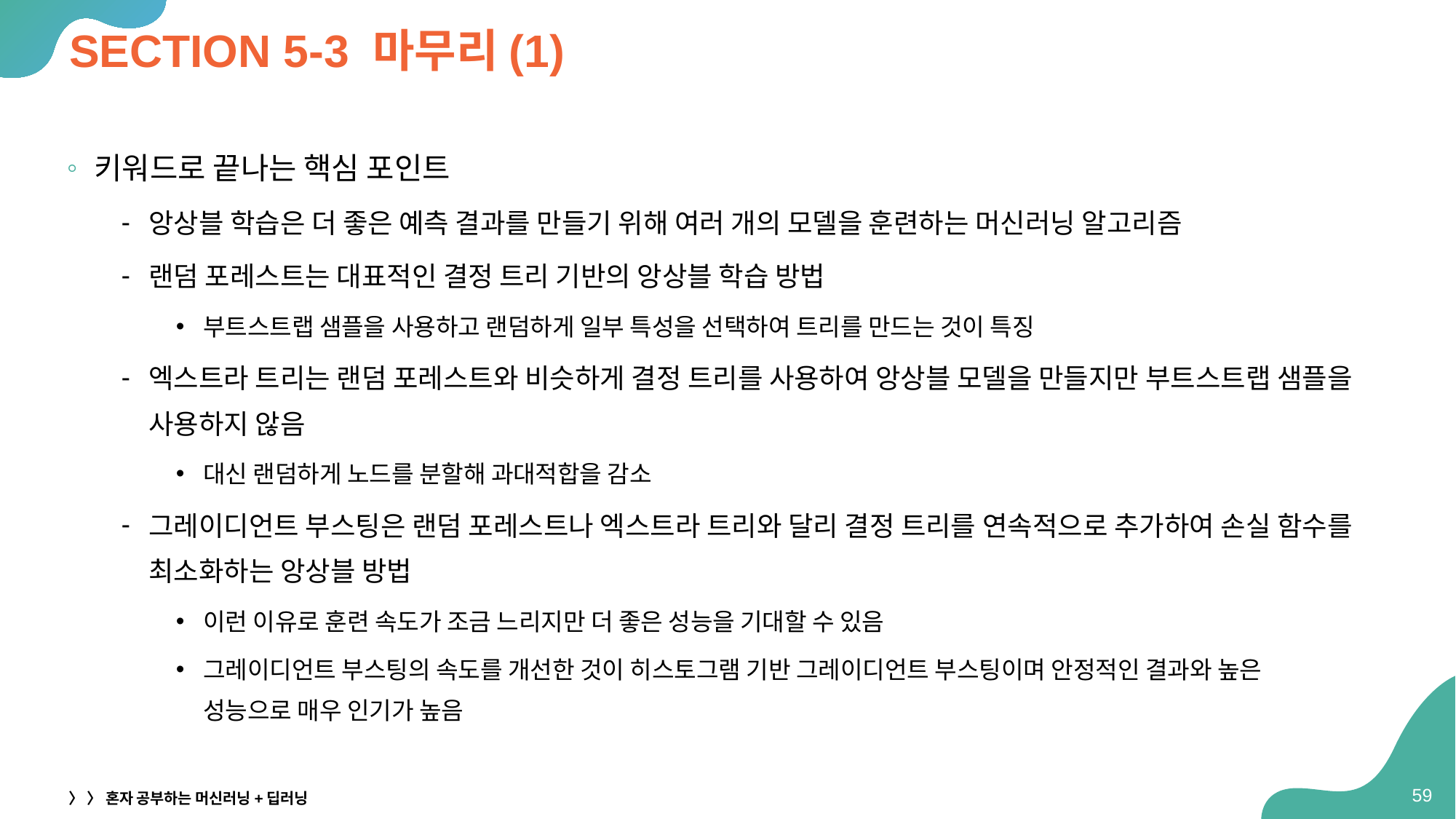

# SECTION 5-3 마무리(1)
키워드로 끝나는 핵심 포인트
앙상블 학습은 더 좋은 예측 결과를 만들기 위해 여러 개의 모델을 훈련하는 머신러닝 알고리즘
랜덤 포레스트는 대표적인 결정 트리 기반의 앙상블 학습 방법
부트스트랩 샘플을 사용하고 랜덤하게 일부 특성을 선택하여 트리를 만드는 것이 특징
엑스트라 트리는 랜덤 포레스트와 비슷하게 결정 트리를 사용하여 앙상블 모델을 만들지만 부트스트랩 샘플을 사용하지 않음
대신 랜덤하게 노드를 분할해 과대적합을 감소
그레이디언트 부스팅은 랜덤 포레스트나 엑스트라 트리와 달리 결정 트리를 연속적으로 추가하여 손실 함수를 최소화하는 앙상블 방법
이런 이유로 훈련 속도가 조금 느리지만 더 좋은 성능을 기대할 수 있음
그레이디언트 부스팅의 속도를 개선한 것이 히스토그램 기반 그레이디언트 부스팅이며 안정적인 결과와 높은
성능으로 매우 인기가 높음
59
〉 〉 혼자 공부하는 머신러닝+딥러닝